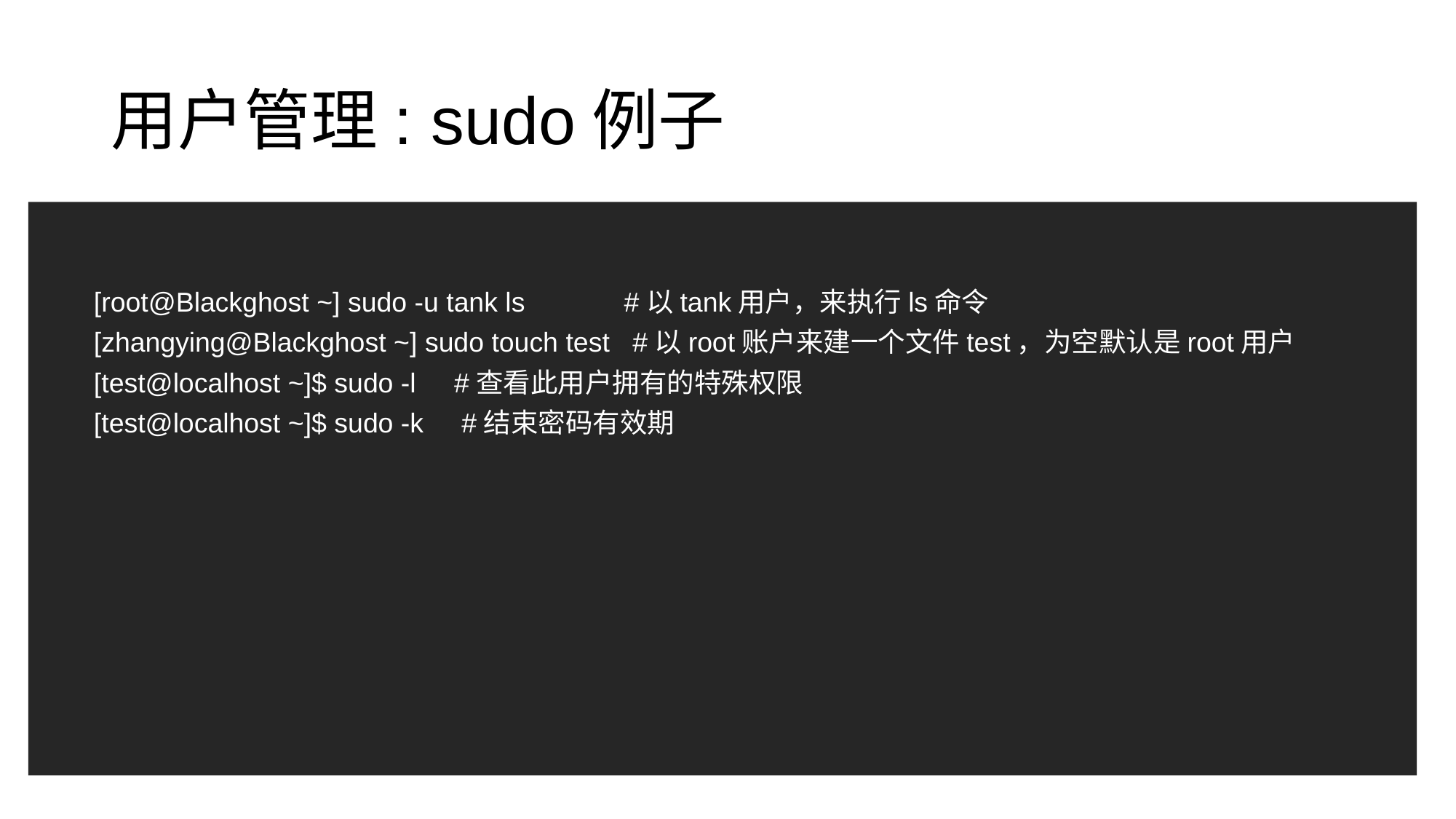

# 用户管理: sudo例子

[root@Blackghost ~] sudo -u tank ls             #以tank用户，来执行ls命令
[zhangying@Blackghost ~] sudo touch test   #以root账户来建一个文件test，为空默认是root用户
[test@localhost ~]$ sudo -l     #查看此用户拥有的特殊权限
[test@localhost ~]$ sudo -k     #结束密码有效期